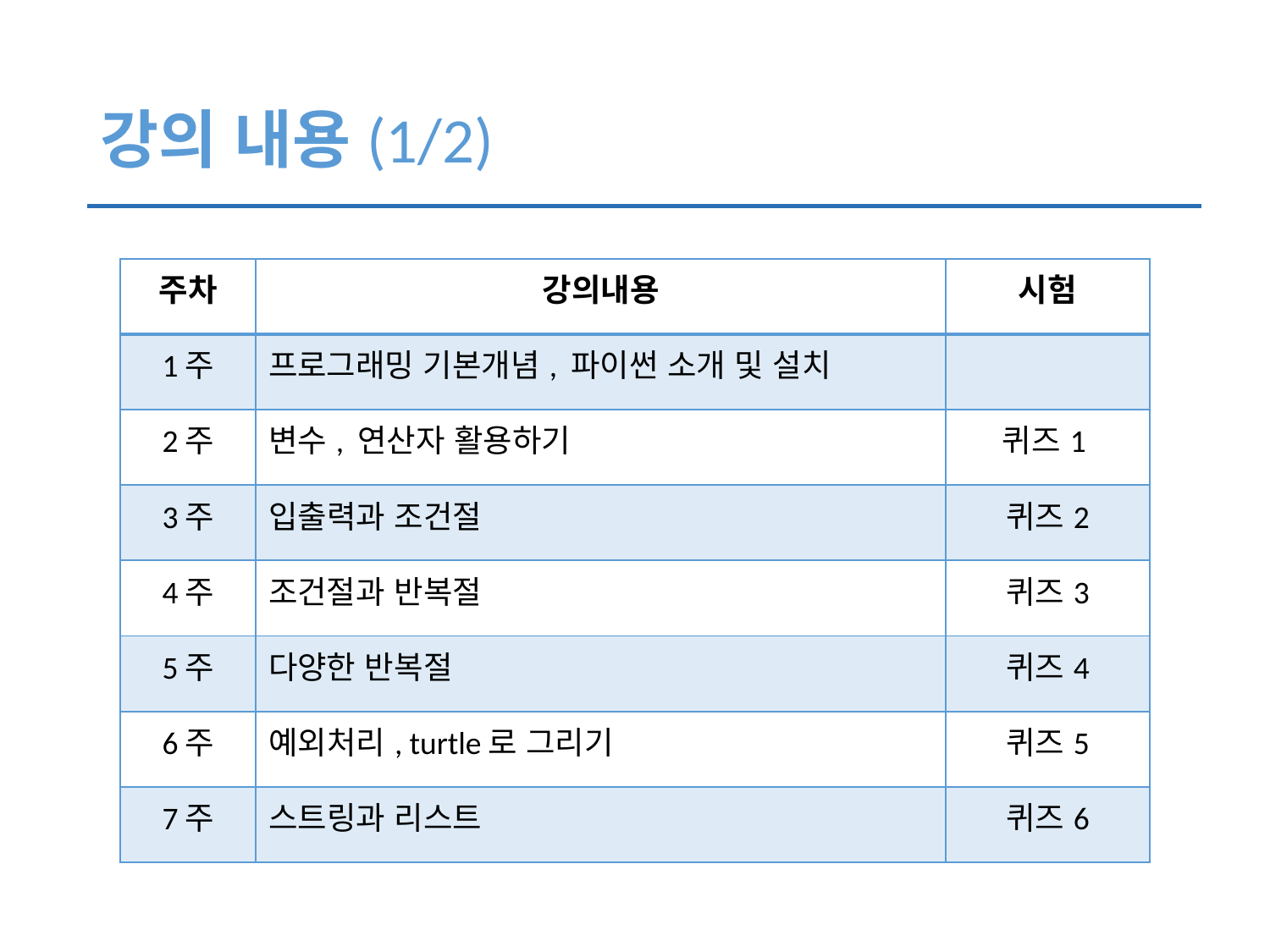

# 강의 내용(1/2)

| 주차 | 강의내용 | 시험 |
| --- | --- | --- |
| 1주 | 프로그래밍 기본개념, 파이썬 소개 및 설치 |  |
| 2주 | 변수, 연산자 활용하기 | 퀴즈1 |
| 3주 | 입출력과 조건절 | 퀴즈2 |
| 4주 | 조건절과 반복절 | 퀴즈3 |
| 5주 | 다양한 반복절 | 퀴즈4 |
| 6주 | 예외처리, turtle로 그리기 | 퀴즈5 |
| 7주 | 스트링과 리스트 | 퀴즈6 |